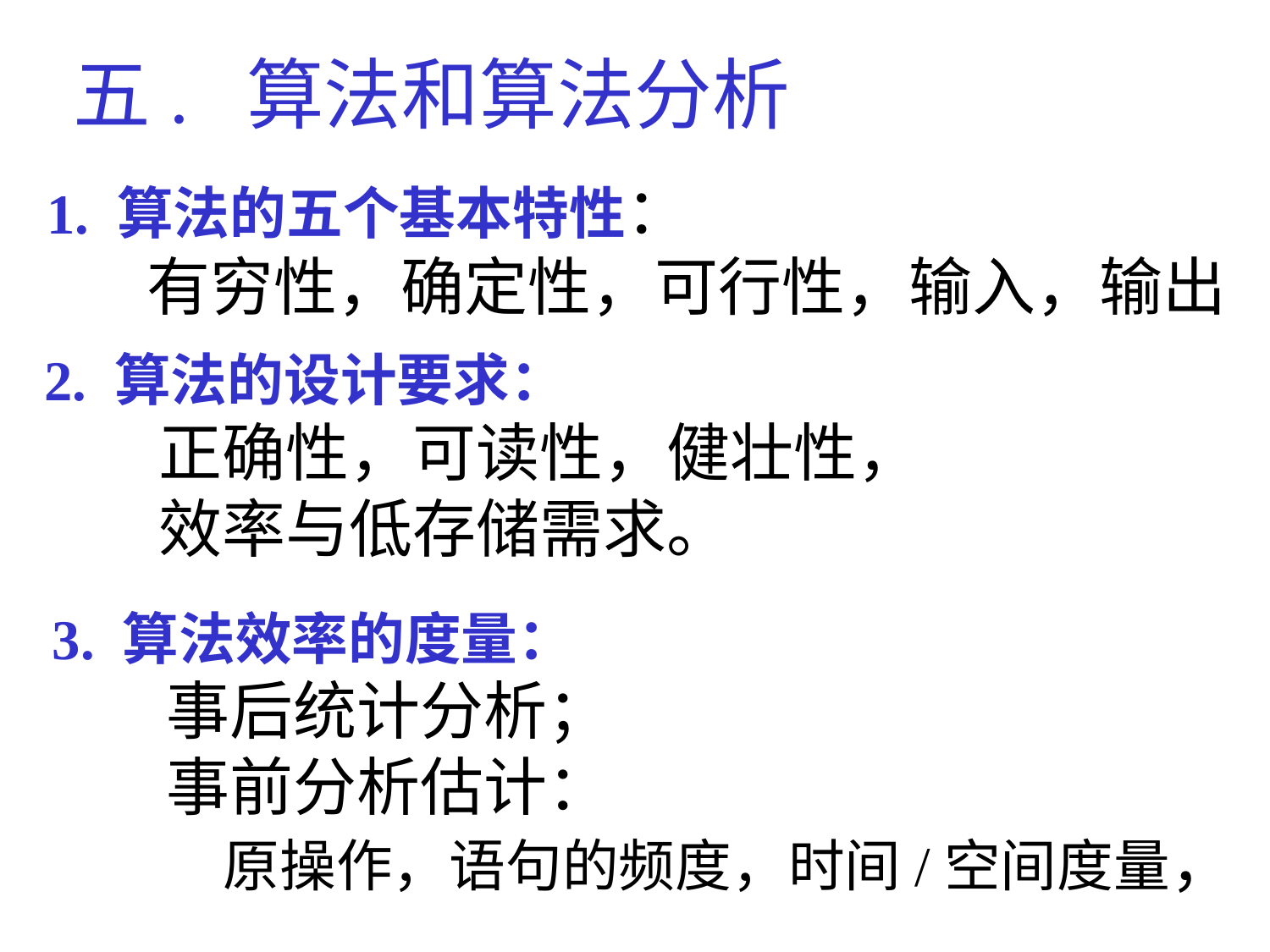

五.  算法和算法分析
1. 算法的五个基本特性：
      有穷性，确定性，可行性，输入，输出
2. 算法的设计要求：
       正确性，可读性，健壮性，
       效率与低存储需求。
3. 算法效率的度量：
       事后统计分析；
       事前分析估计：
           原操作，语句的频度，时间/空间度量，